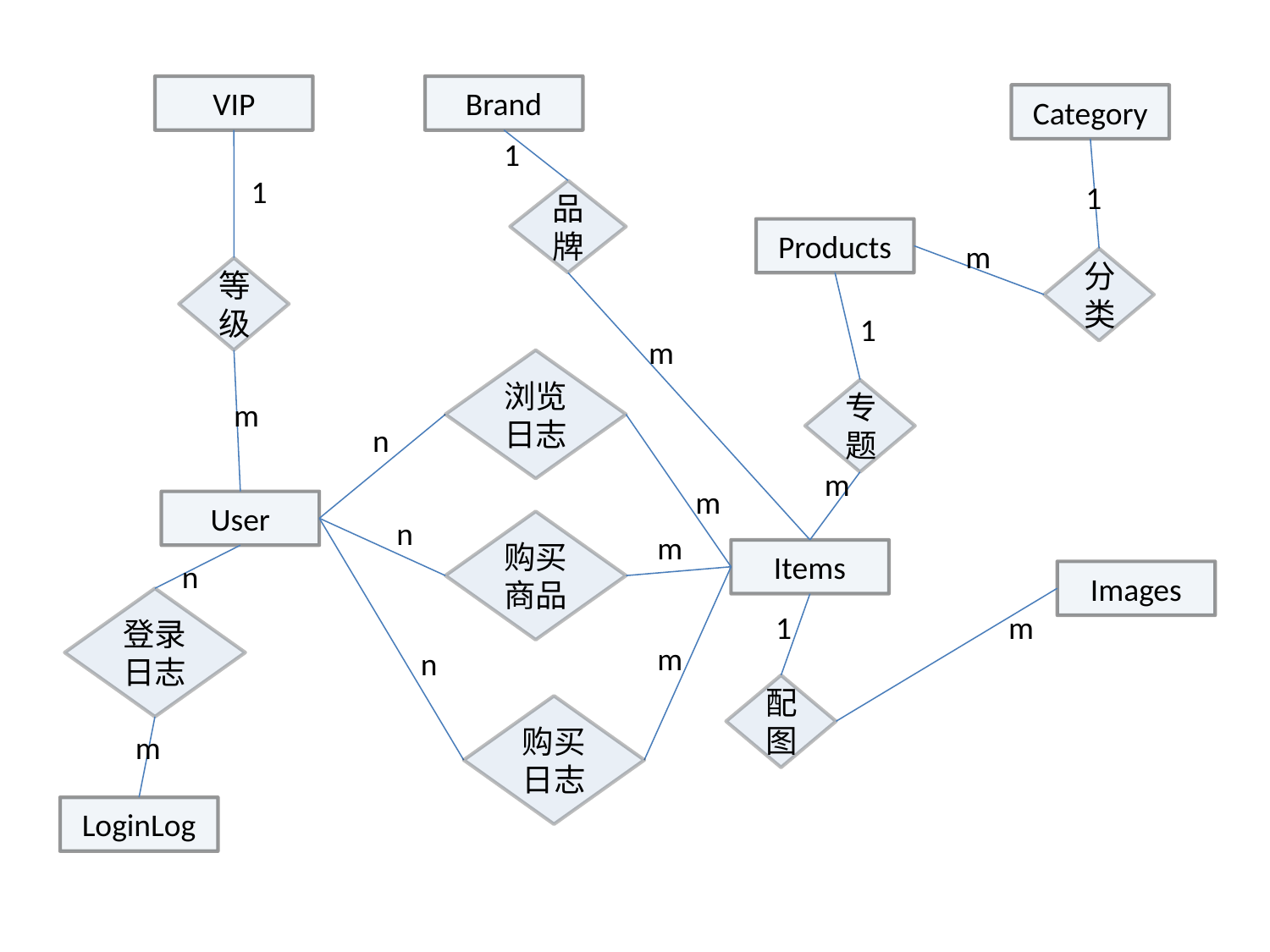

VIP
Brand
Category
1
1
1
品牌
Products
m
分类
等级
1
m
浏览日志
专题
m
n
m
m
User
n
购买商品
m
Items
n
Images
登录日志
1
m
m
n
n
配图
购买日志
m
LoginLog